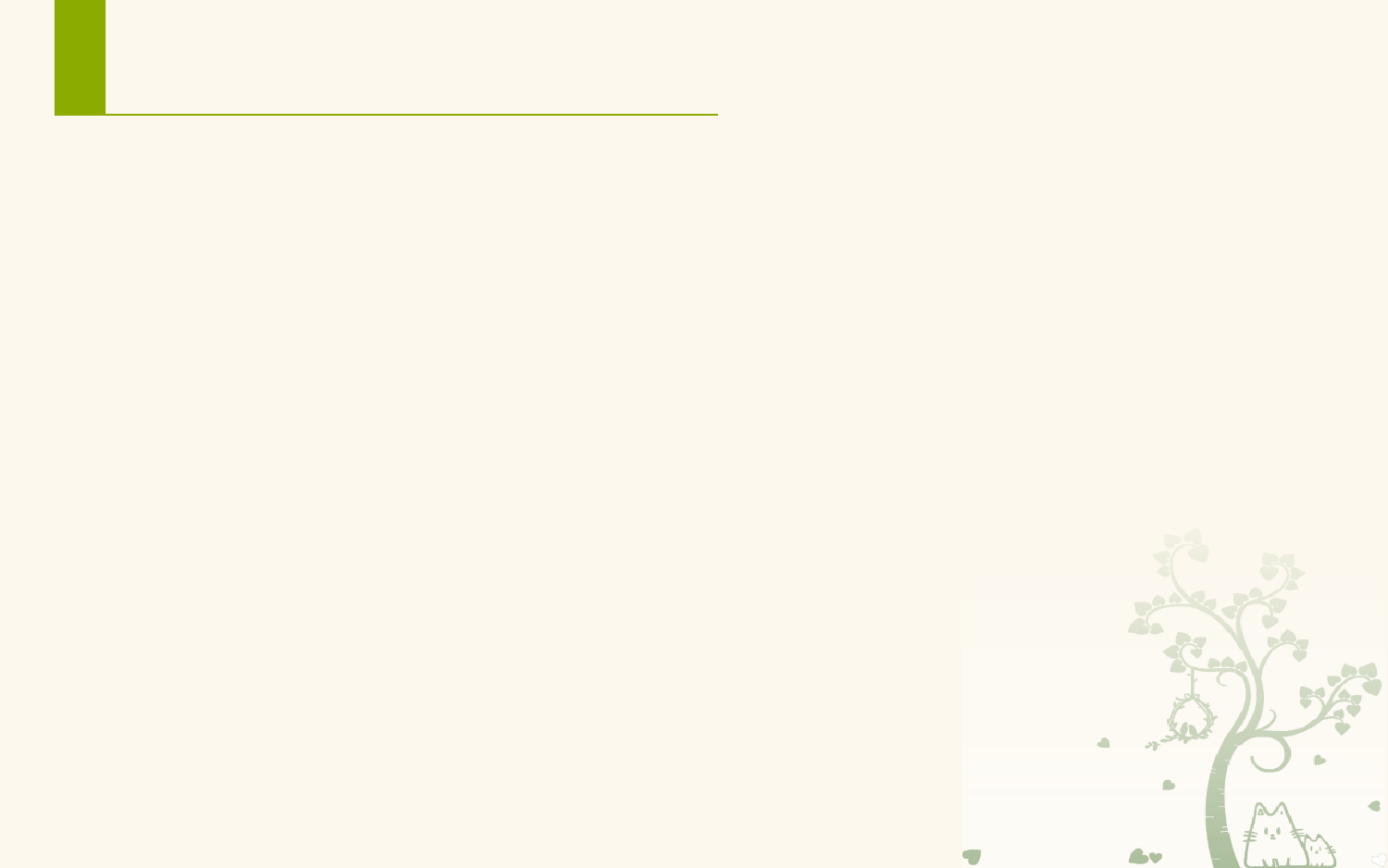

# 3.4.1 线性布局LinearLayout
在布局文件中，其包含的子元素可由 “android:layout_gravity” 属性设置对齐方式，其属性值有
上（top）、下（bottom）、左（letf）、右（right）
水平方向居中（center_horizontal）
垂直方向居中（center_vertical）
注意：
当布局为水平方向时，只有垂直方向的对齐方式起作用
上（top）、下（bottom）、垂直方向居中（center_vertical）
当布局为垂直方向时，只有水平方向的对齐方式起作用
左（letf）、右（right） 、水平方向居中（center_horizontal）